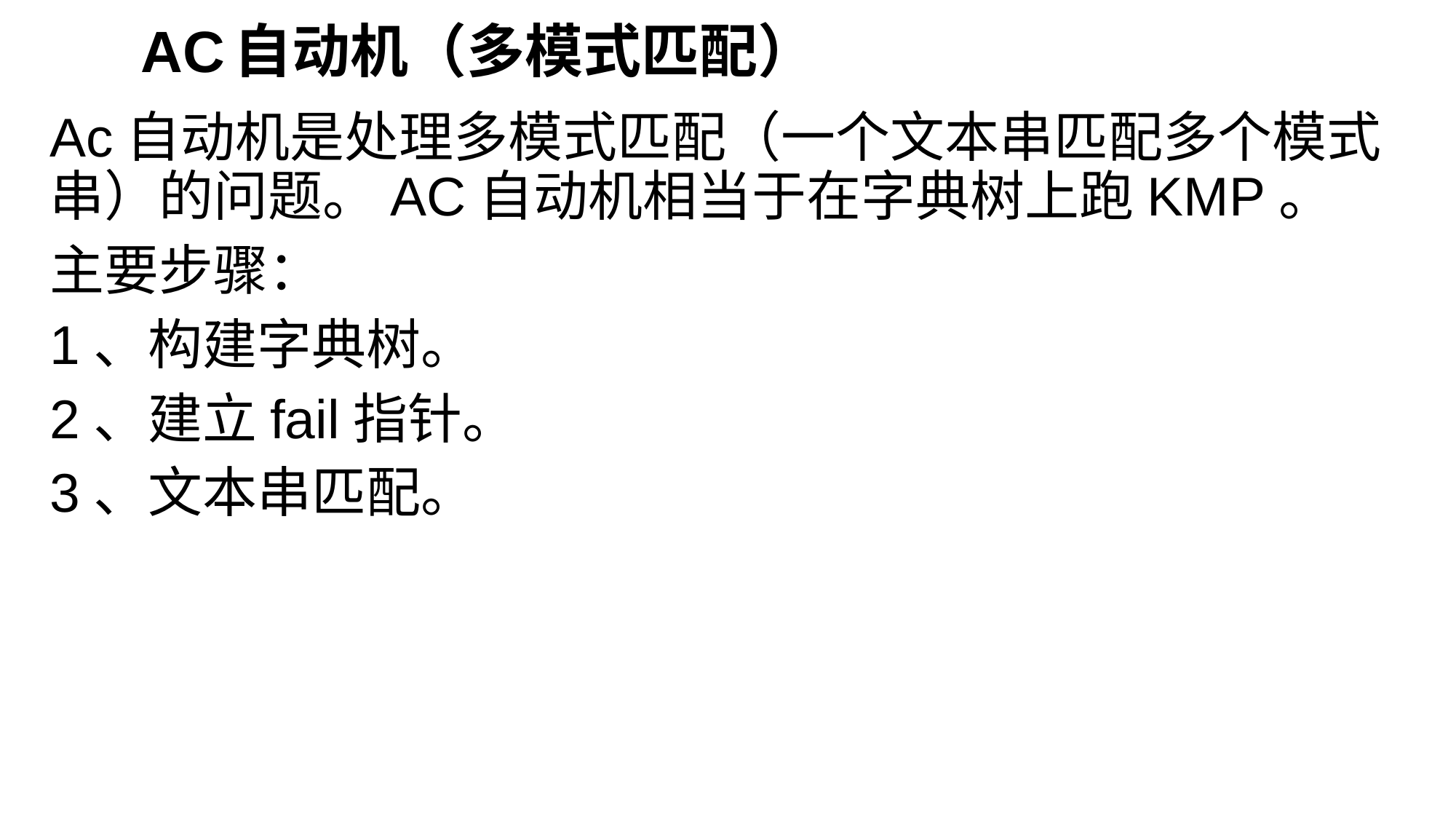

# AC自动机（多模式匹配）
Ac自动机是处理多模式匹配（一个文本串匹配多个模式串）的问题。AC自动机相当于在字典树上跑KMP。
主要步骤：
1、构建字典树。
2、建立fail指针。
3、文本串匹配。